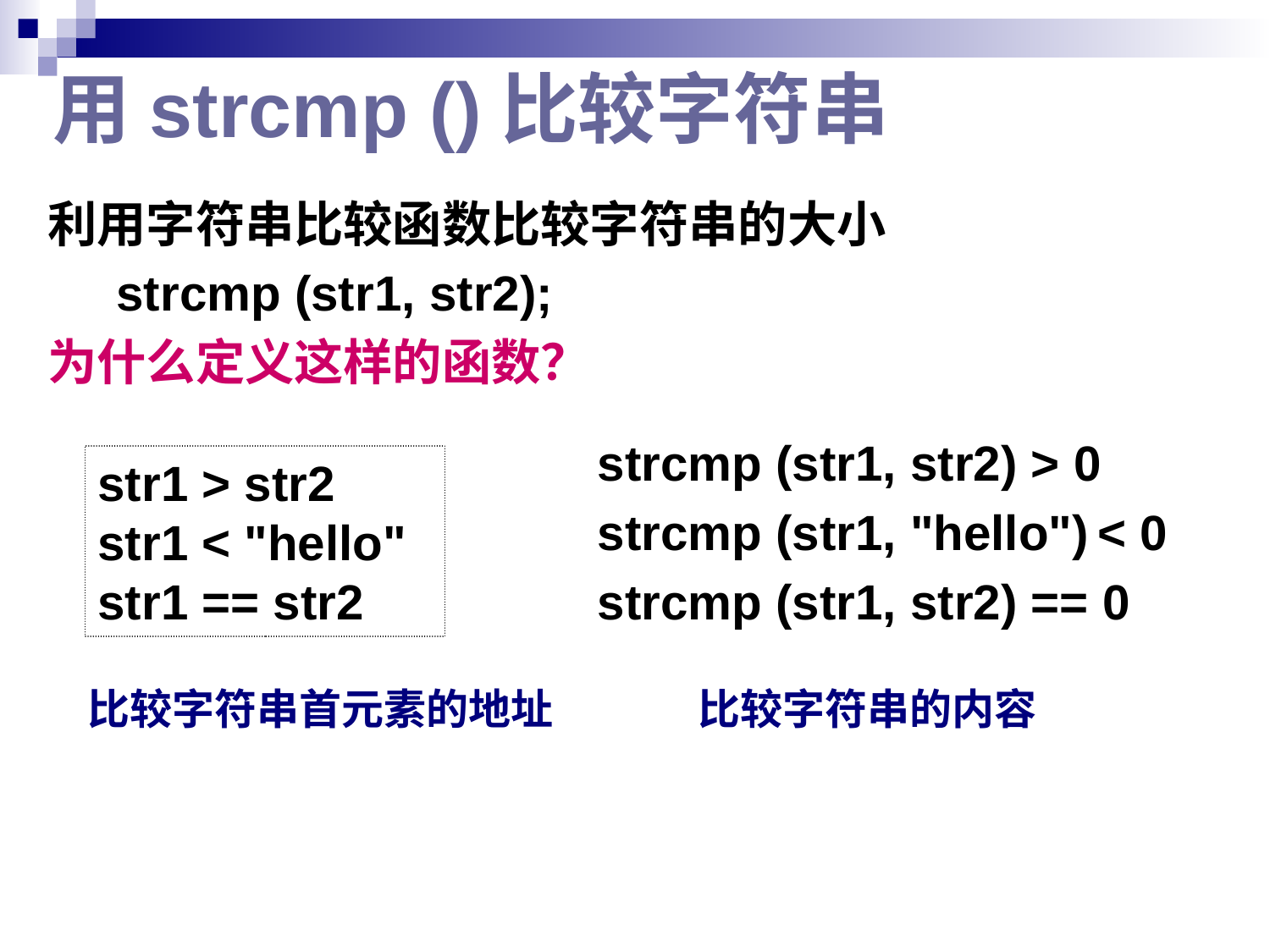

# 用strcmp ()比较字符串
利用字符串比较函数比较字符串的大小
     strcmp (str1, str2);
为什么定义这样的函数？

strcmp (str1, str2) > 0
strcmp (str1, "hello") < 0
strcmp (str1, str2) == 0
str1 > str2
str1 < "hello"
str1 == str2
比较字符串首元素的地址
比较字符串的内容